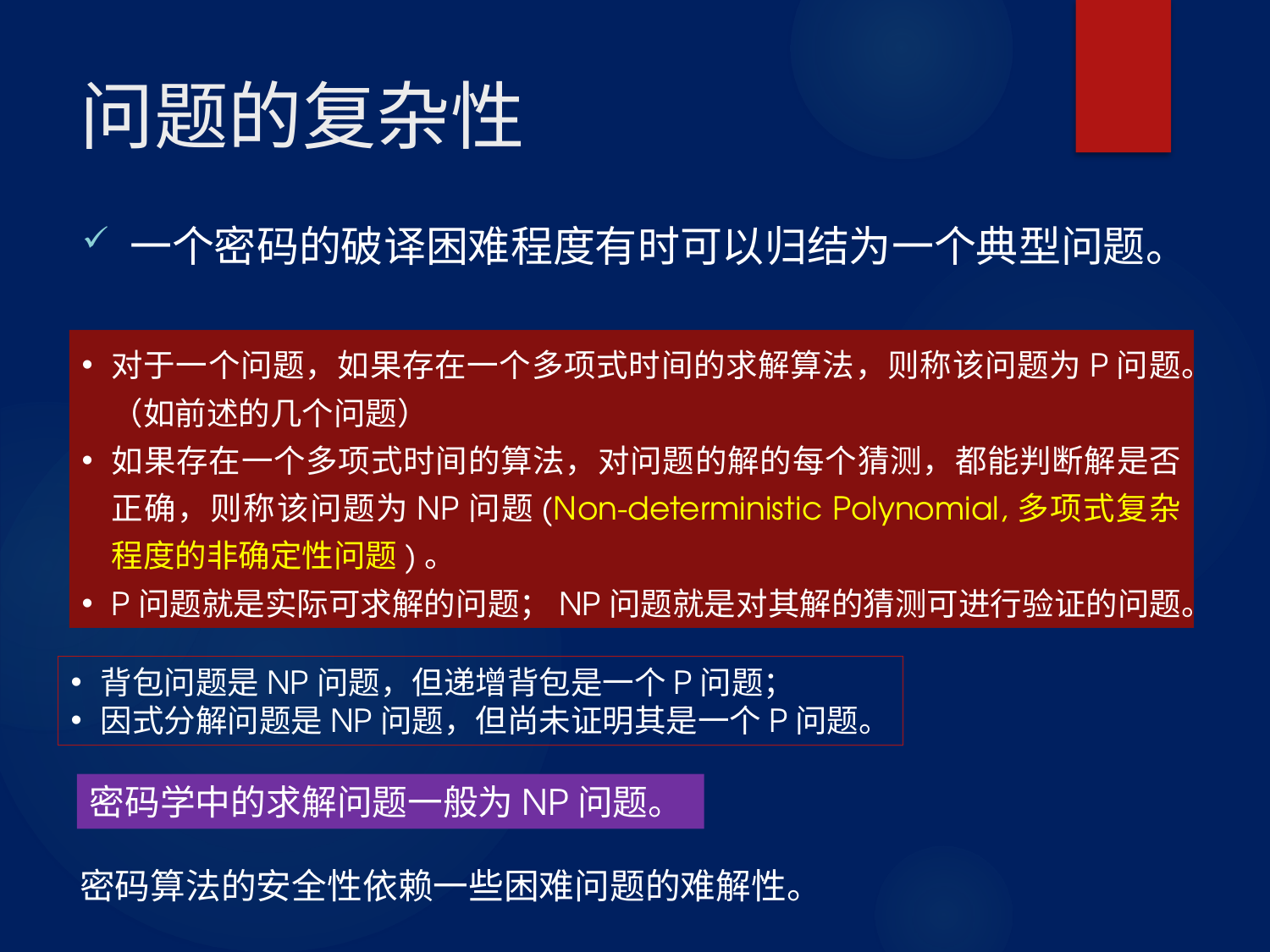

# 问题的复杂性
一个密码的破译困难程度有时可以归结为一个典型问题。

对于一个问题，如果存在一个多项式时间的求解算法，则称该问题为P问题。（如前述的几个问题）
如果存在一个多项式时间的算法，对问题的解的每个猜测，都能判断解是否正确，则称该问题为NP问题(Non-deterministic Polynomial,多项式复杂程度的非确定性问题)。
P问题就是实际可求解的问题；NP问题就是对其解的猜测可进行验证的问题。
背包问题是NP问题，但递增背包是一个P问题；
因式分解问题是NP问题，但尚未证明其是一个P问题。
密码学中的求解问题一般为NP问题。
密码算法的安全性依赖一些困难问题的难解性。